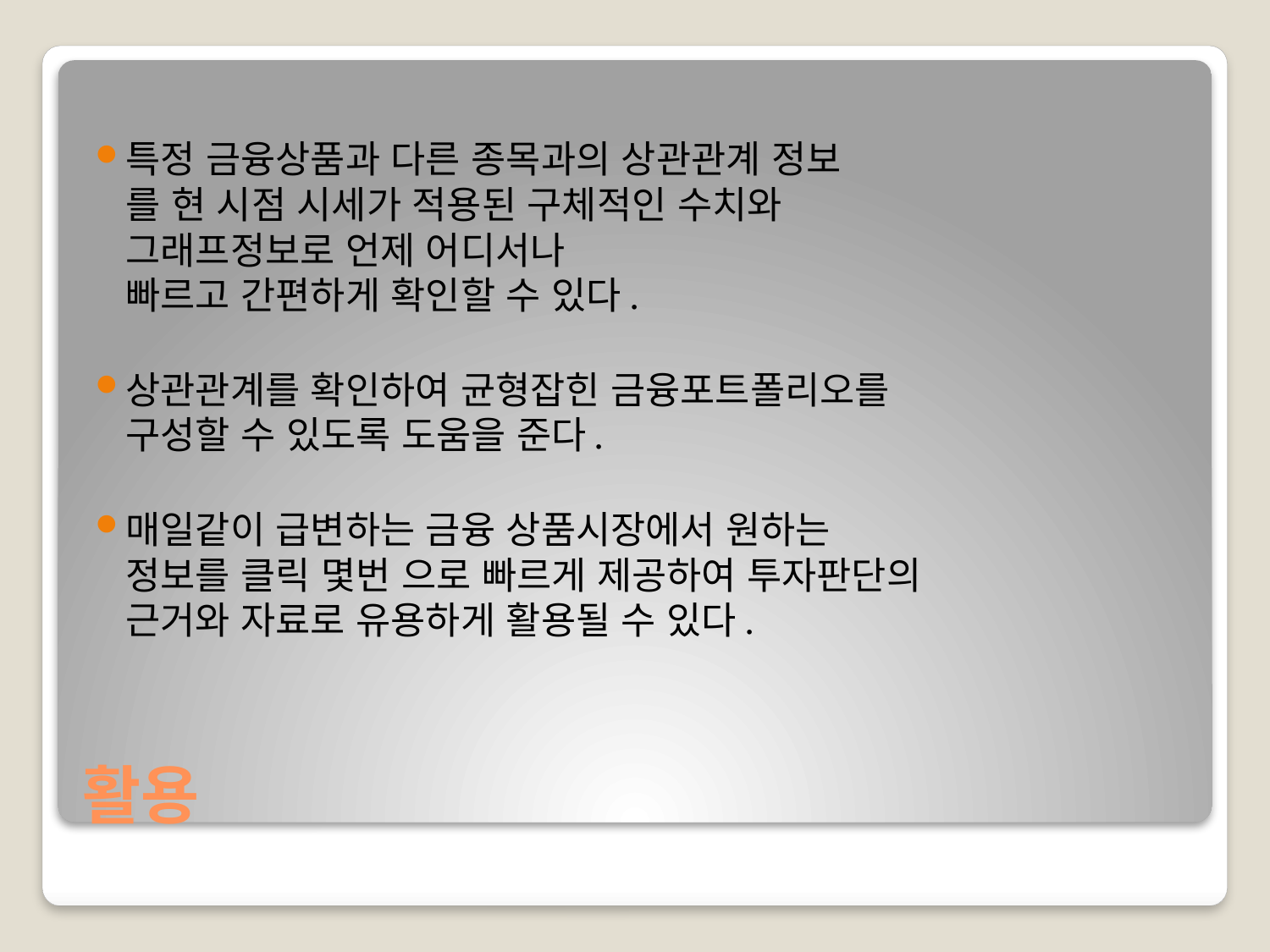

특정 금융상품과 다른 종목과의 상관관계 정보
를 현 시점 시세가 적용된 구체적인 수치와
그래프정보로 언제 어디서나
빠르고 간편하게 확인할 수 있다.
상관관계를 확인하여 균형잡힌 금융포트폴리오를
구성할 수 있도록 도움을 준다.
매일같이 급변하는 금융 상품시장에서 원하는
정보를 클릭 몇번 으로 빠르게 제공하여 투자판단의
근거와 자료로 유용하게 활용될 수 있다.

# 활용